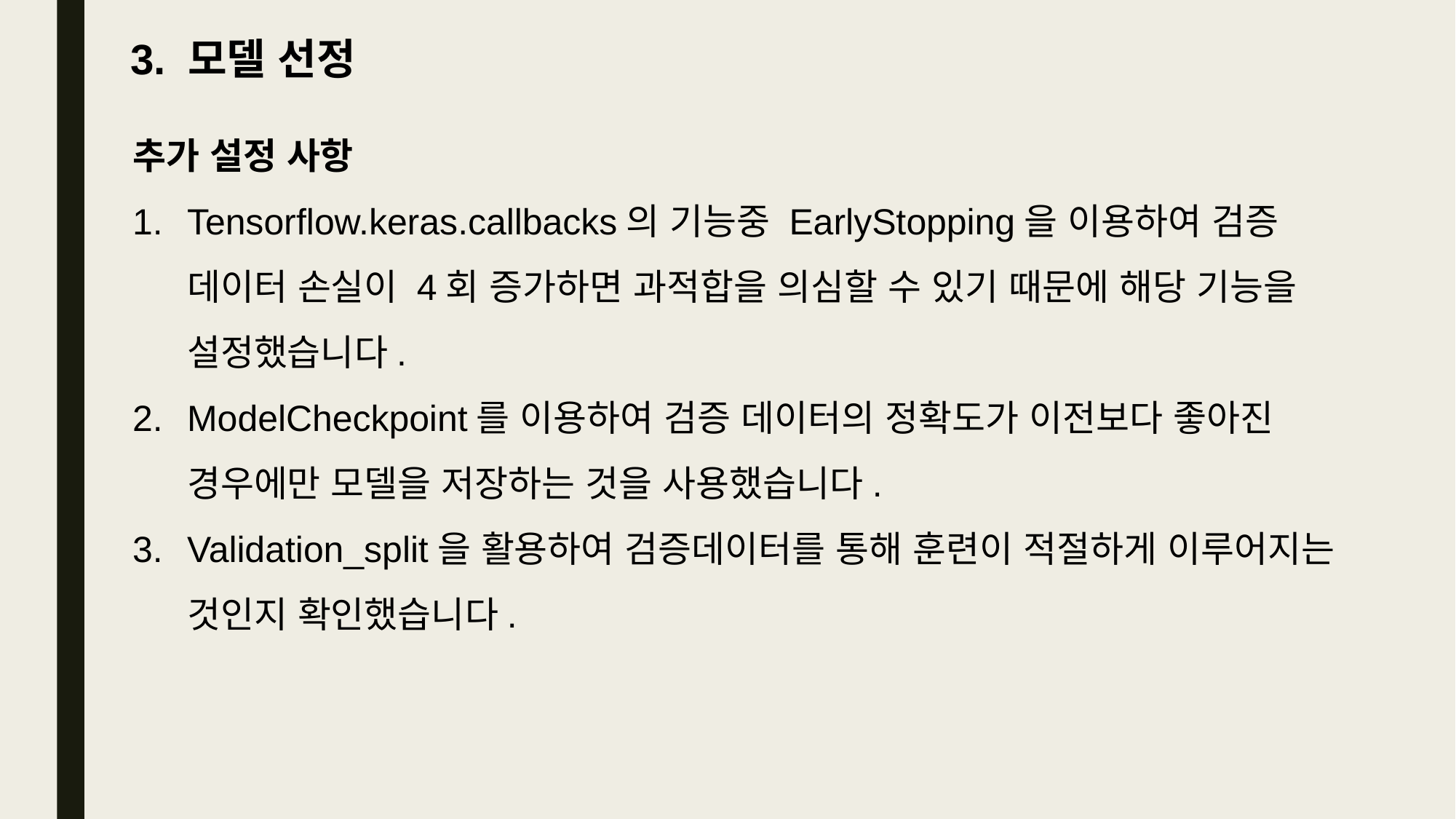

3. 모델 선정
추가 설정 사항
Tensorflow.keras.callbacks의 기능중 EarlyStopping을 이용하여 검증 데이터 손실이 4회 증가하면 과적합을 의심할 수 있기 때문에 해당 기능을 설정했습니다.
ModelCheckpoint를 이용하여 검증 데이터의 정확도가 이전보다 좋아진 경우에만 모델을 저장하는 것을 사용했습니다.
Validation_split을 활용하여 검증데이터를 통해 훈련이 적절하게 이루어지는 것인지 확인했습니다.